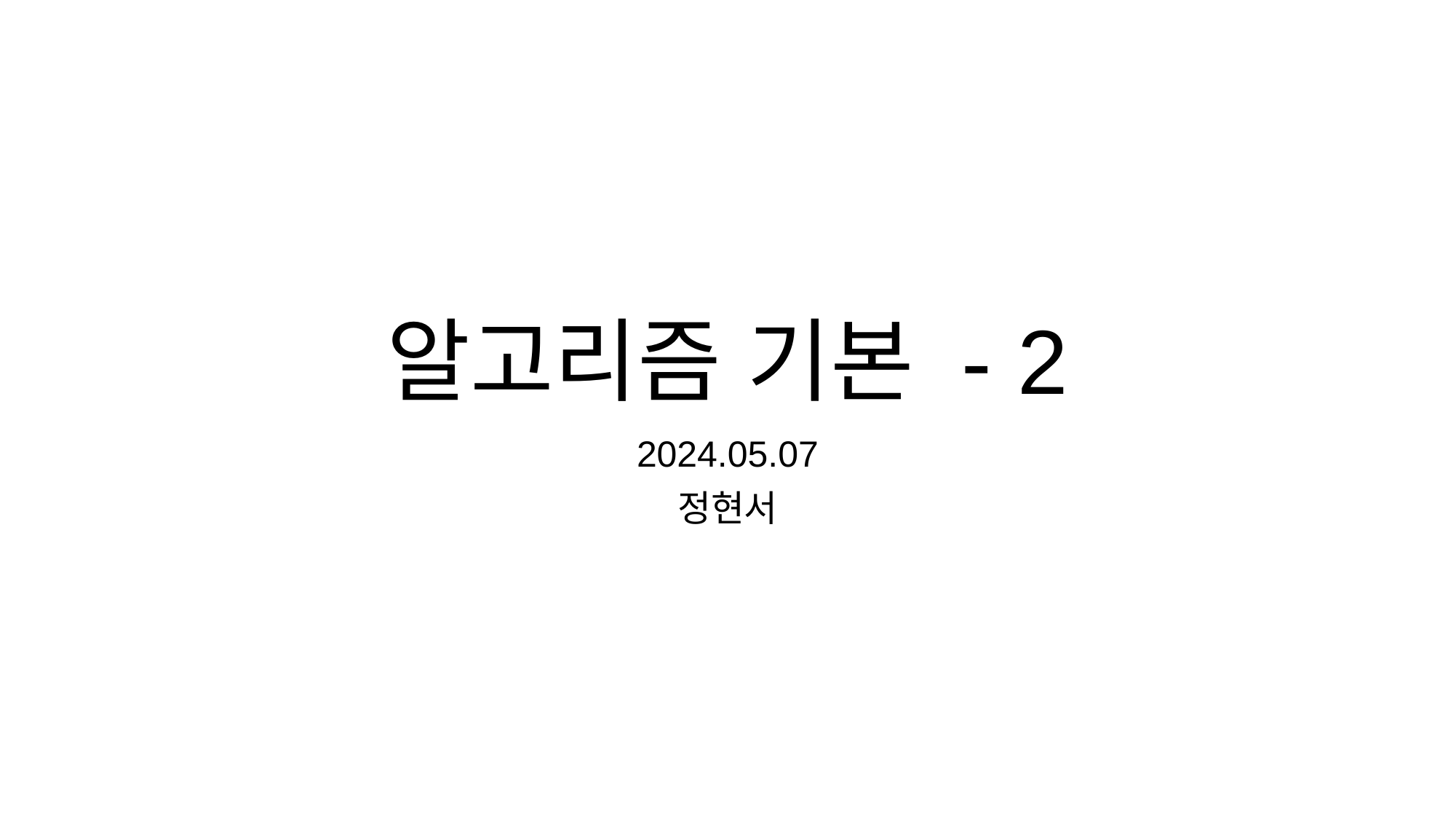

# 알고리즘 기본 - 2
2024.05.07
정현서